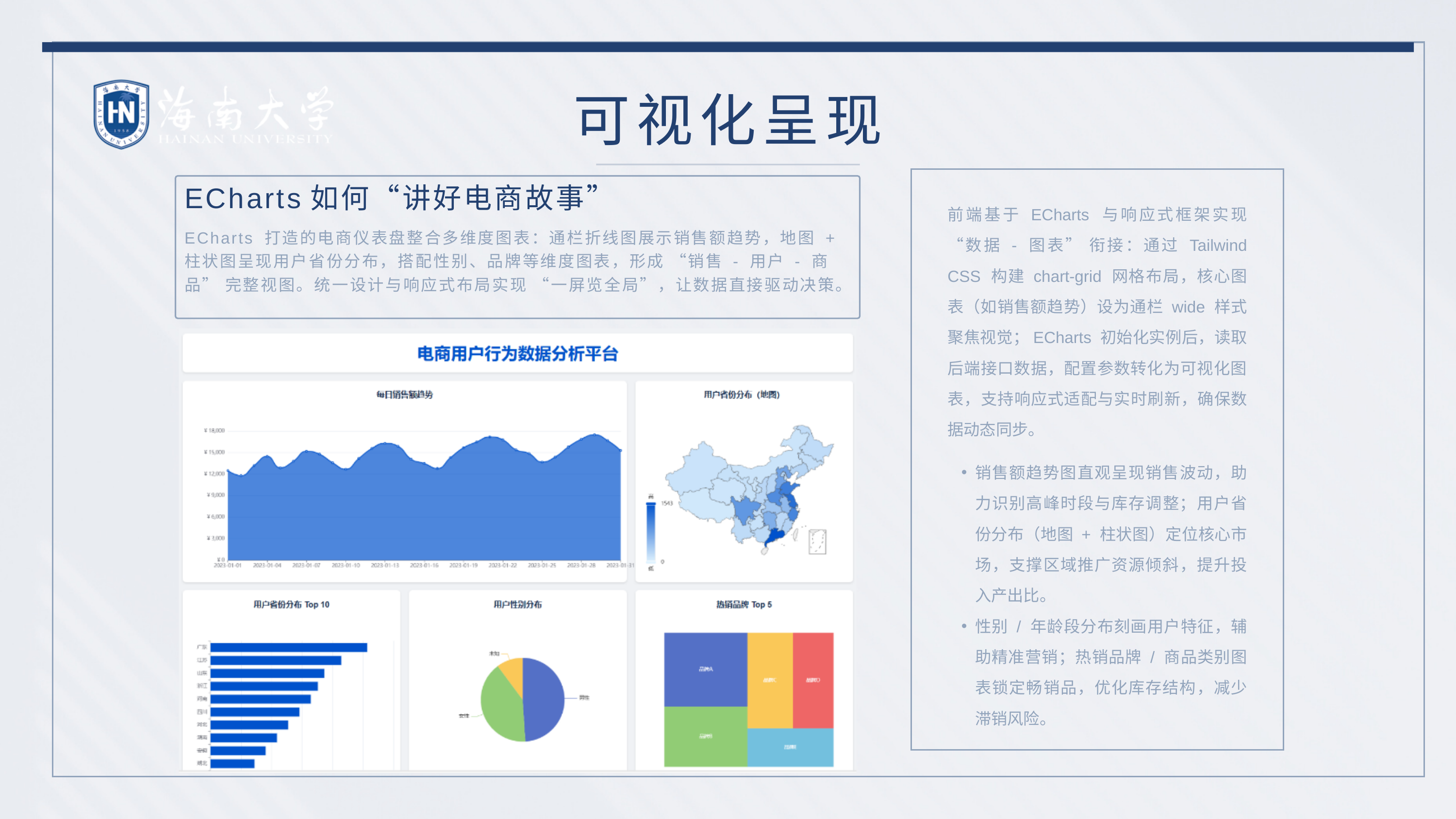

可视化呈现

ECharts如何“讲好电商故事”

前端基于 ECharts 与响应式框架实现 “数据 - 图表” 衔接：通过 Tailwind CSS 构建 chart-grid 网格布局，核心图表（如销售额趋势）设为通栏 wide 样式聚焦视觉；ECharts 初始化实例后，读取后端接口数据，配置参数转化为可视化图表，支持响应式适配与实时刷新，确保数据动态同步。
ECharts 打造的电商仪表盘整合多维度图表：通栏折线图展示销售额趋势，地图 + 柱状图呈现用户省份分布，搭配性别、品牌等维度图表，形成 “销售 - 用户 - 商品” 完整视图。统一设计与响应式布局实现 “一屏览全局”，让数据直接驱动决策。

销售额趋势图直观呈现销售波动，助力识别高峰时段与库存调整；用户省份分布（地图 + 柱状图）定位核心市场，支撑区域推广资源倾斜，提升投入产出比。
性别 / 年龄段分布刻画用户特征，辅助精准营销；热销品牌 / 商品类别图表锁定畅销品，优化库存结构，减少滞销风险。